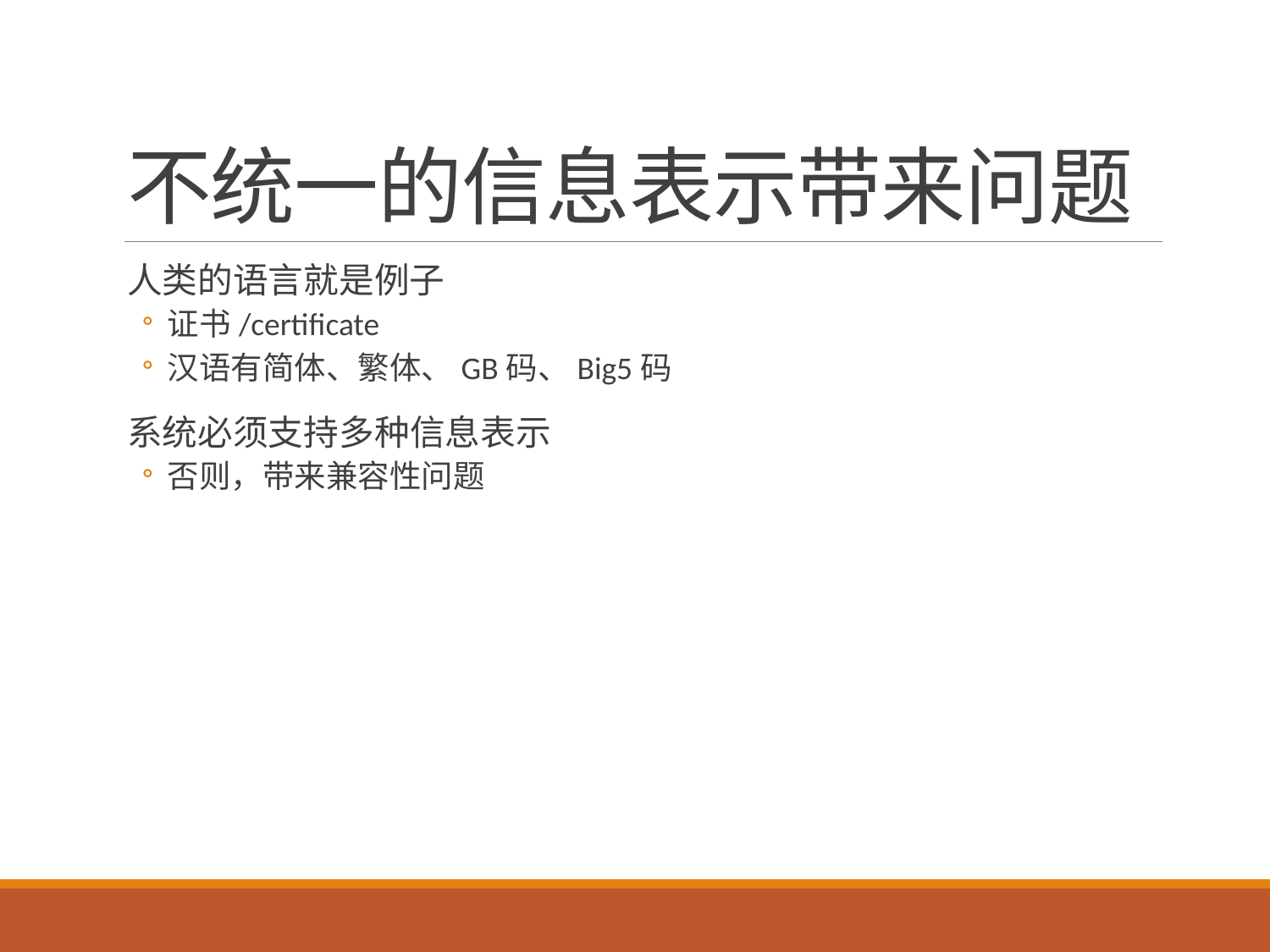

# 不统一的信息表示带来问题
人类的语言就是例子
证书/certificate
汉语有简体、繁体、GB码、Big5码
系统必须支持多种信息表示
否则，带来兼容性问题
93